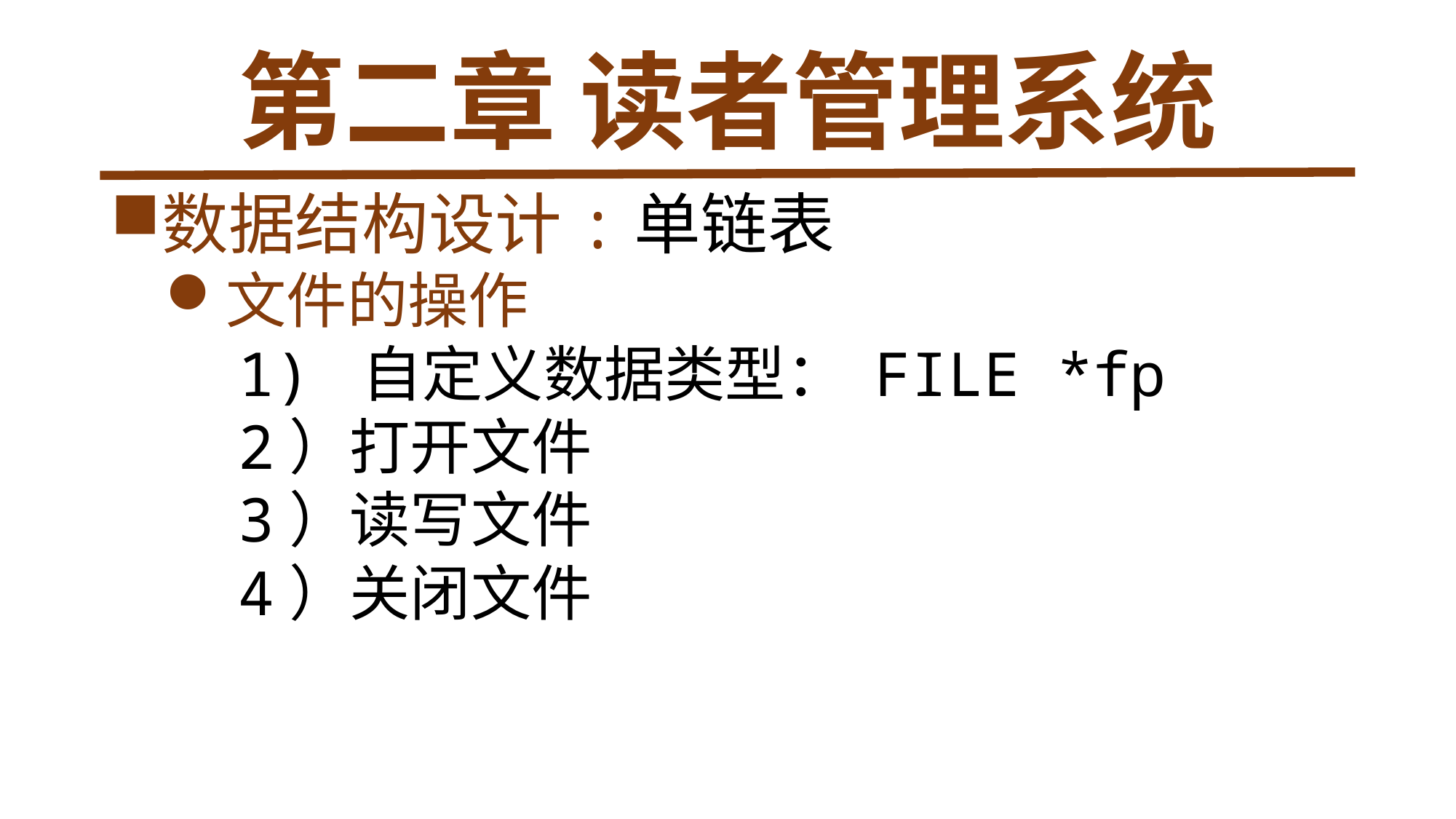

# 第二章 读者管理系统
数据结构设计:单链表
文件的操作
  1) 自定义数据类型： FILE *fp
  2）打开文件
  3）读写文件
  4）关闭文件